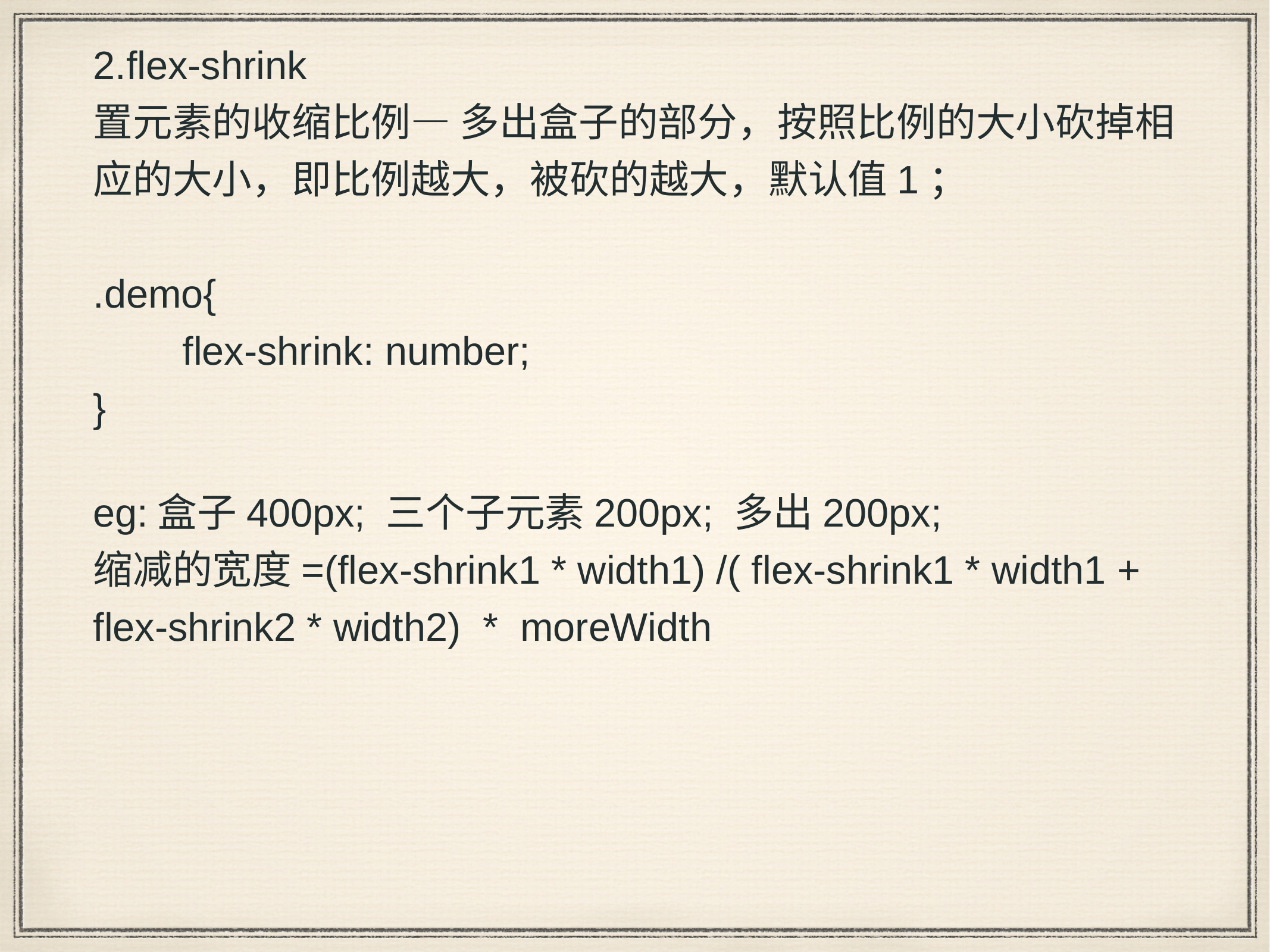

2.flex-shrink
置元素的收缩比例— 多出盒子的部分，按照比例的大小砍掉相应的大小，即比例越大，被砍的越大，默认值1；

.demo{
	flex-shrink: number;
}

eg:盒子400px; 三个子元素200px; 多出200px;
缩减的宽度=(flex-shrink1 * width1) /( flex-shrink1 * width1 + flex-shrink2 * width2)  *  moreWidth